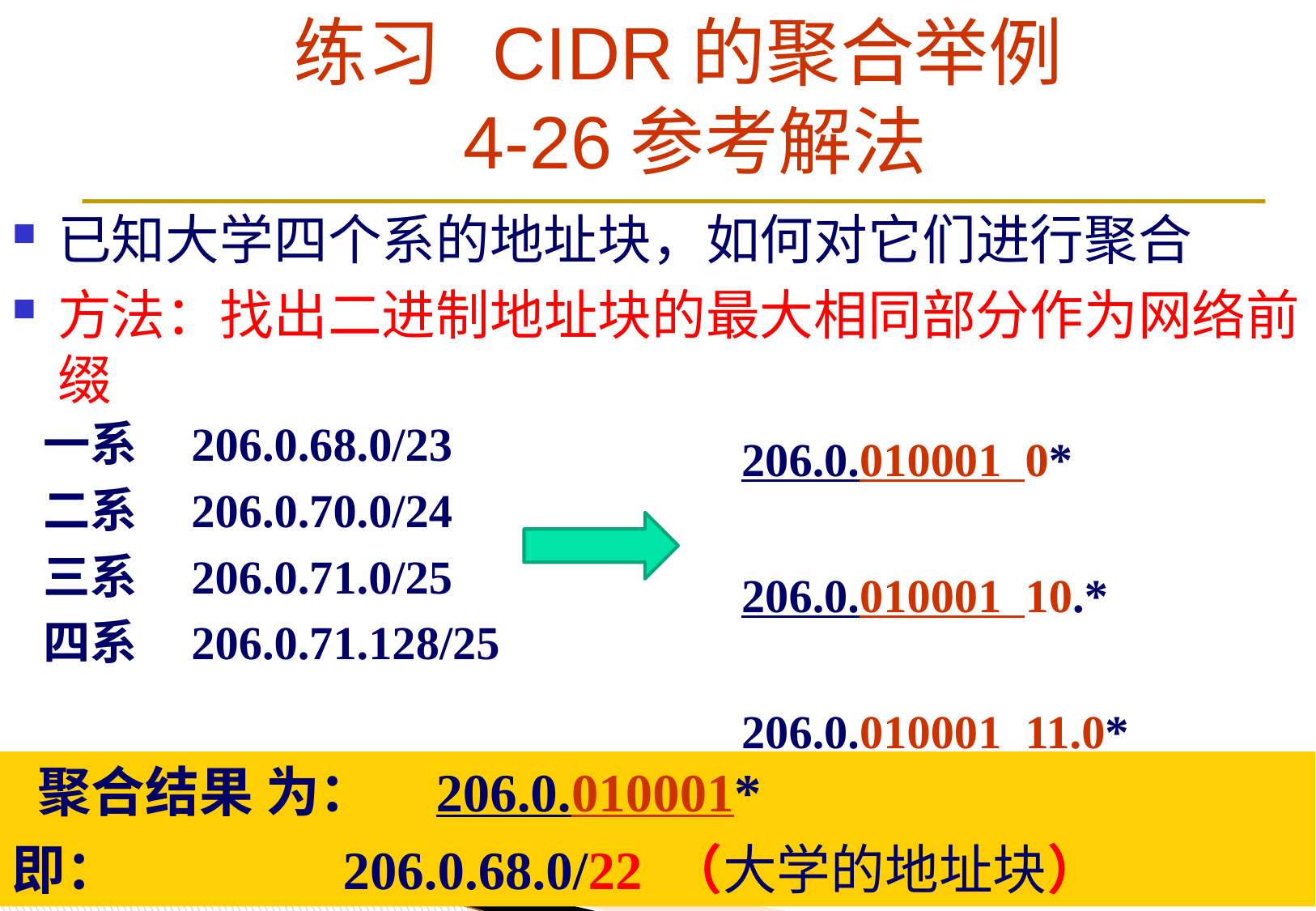

# 练习  CIDR的聚合举例 4-26参考解法
已知大学四个系的地址块，如何对它们进行聚合
方法：找出二进制地址块的最大相同部分作为网络前缀
一系    206.0.68.0/23
二系    206.0.70.0/24
三系    206.0.71.0/25
四系    206.0.71.128/25

206.0.010001  0*
206.0.010001  10.*
206.0.010001  11.0*
206.0.010001  11.1*

 聚合结果 为：    206.0.010001*
即：                 206.0.68.0/22 （大学的地址块）
148